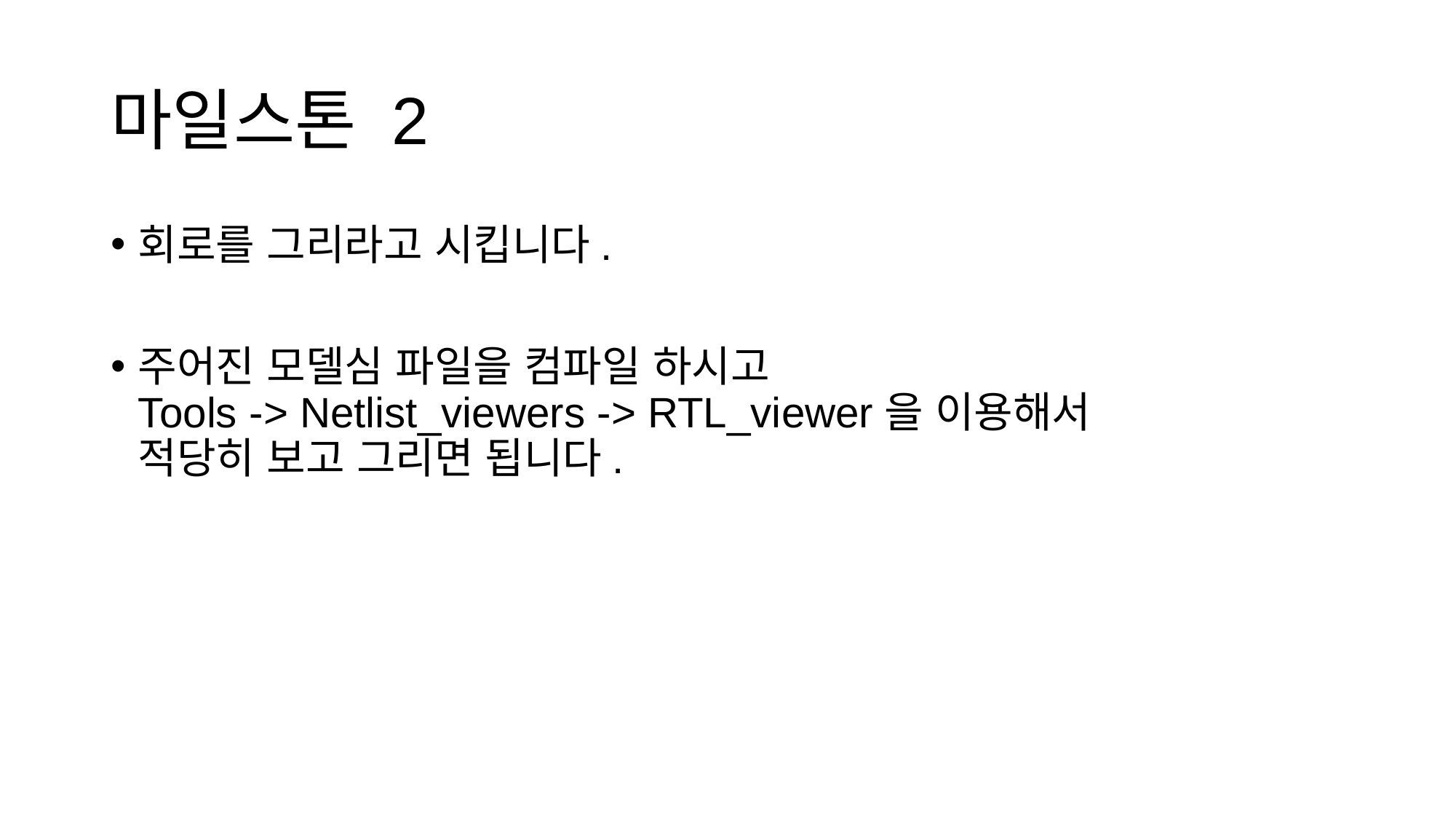

# 마일스톤 2
회로를 그리라고 시킵니다.

주어진 모델심 파일을 컴파일 하시고
Tools -> Netlist_viewers -> RTL_viewer을 이용해서
적당히 보고 그리면 됩니다.